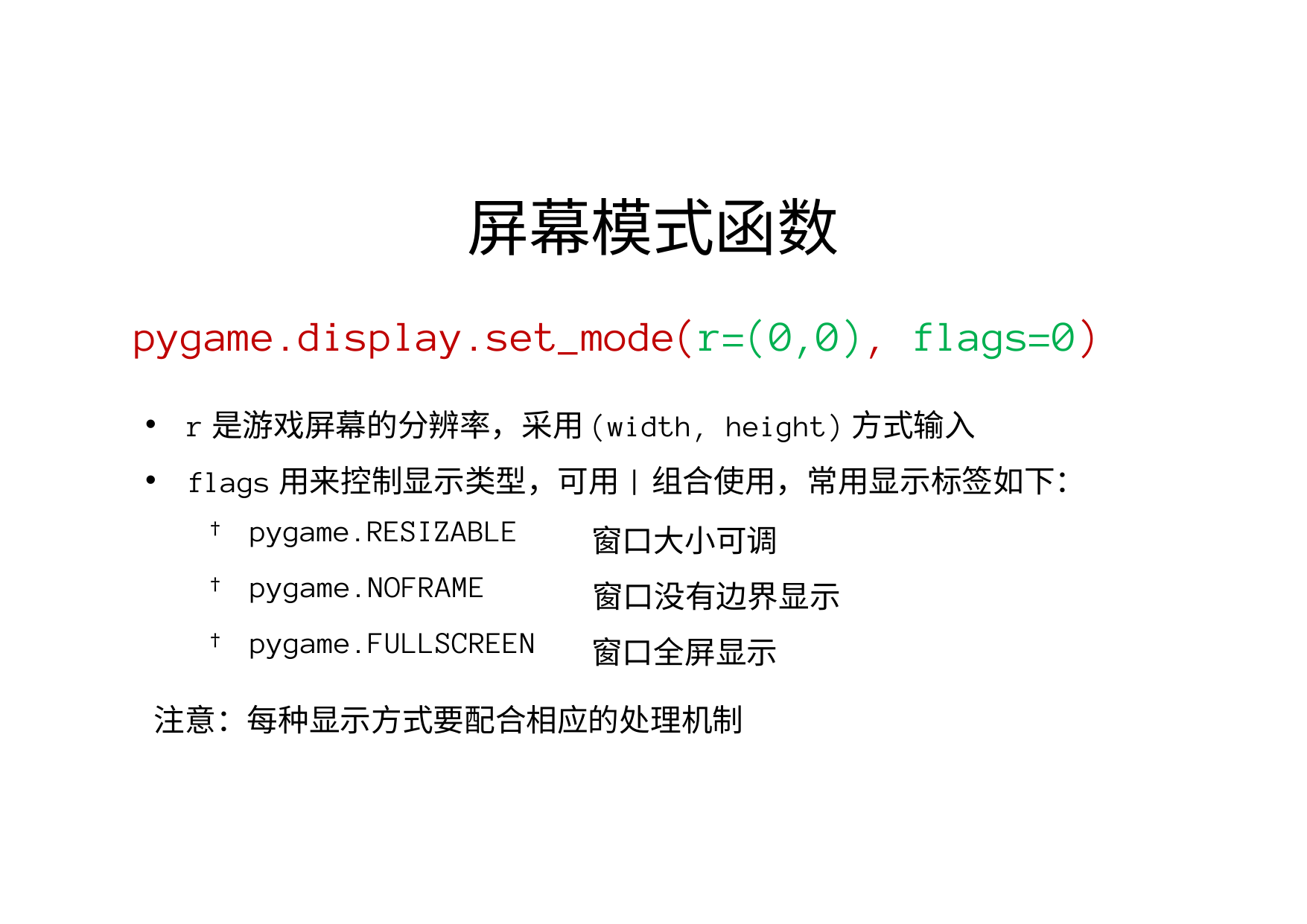

# 屏幕模式函数
pygame.display.set_mode(r=(0,0), flags=0)

r是游戏屏幕的分辨率，采用(width, height)方式输入
flags用来控制显示类型，可用|组合使用，常用显示标签如下：
| † | pygame.RESIZABLE | 窗口大小可调 |
| --- | --- | --- |
| † | pygame.NOFRAME | 窗口没有边界显示 |
| † | pygame.FULLSCREEN | 窗口全屏显示 |
注意：每种显示方式要配合相应的处理机制